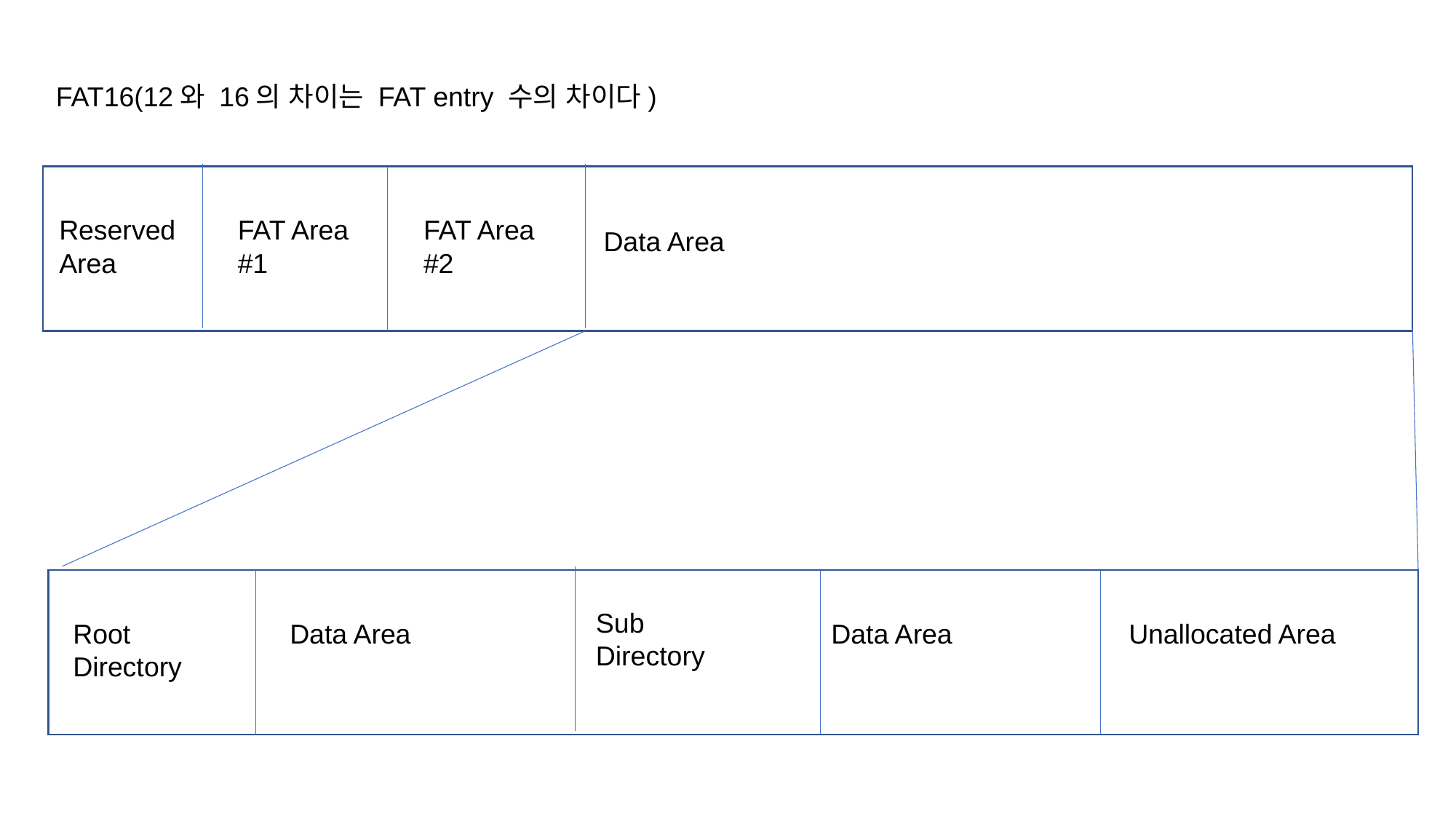

FAT16(12와 16의 차이는 FAT entry 수의 차이다)

FAT Area #1
FAT Area
#2
Reserved Area
 Data Area

Sub
Directory
Root
Directory
Data Area
Data Area
Unallocated Area